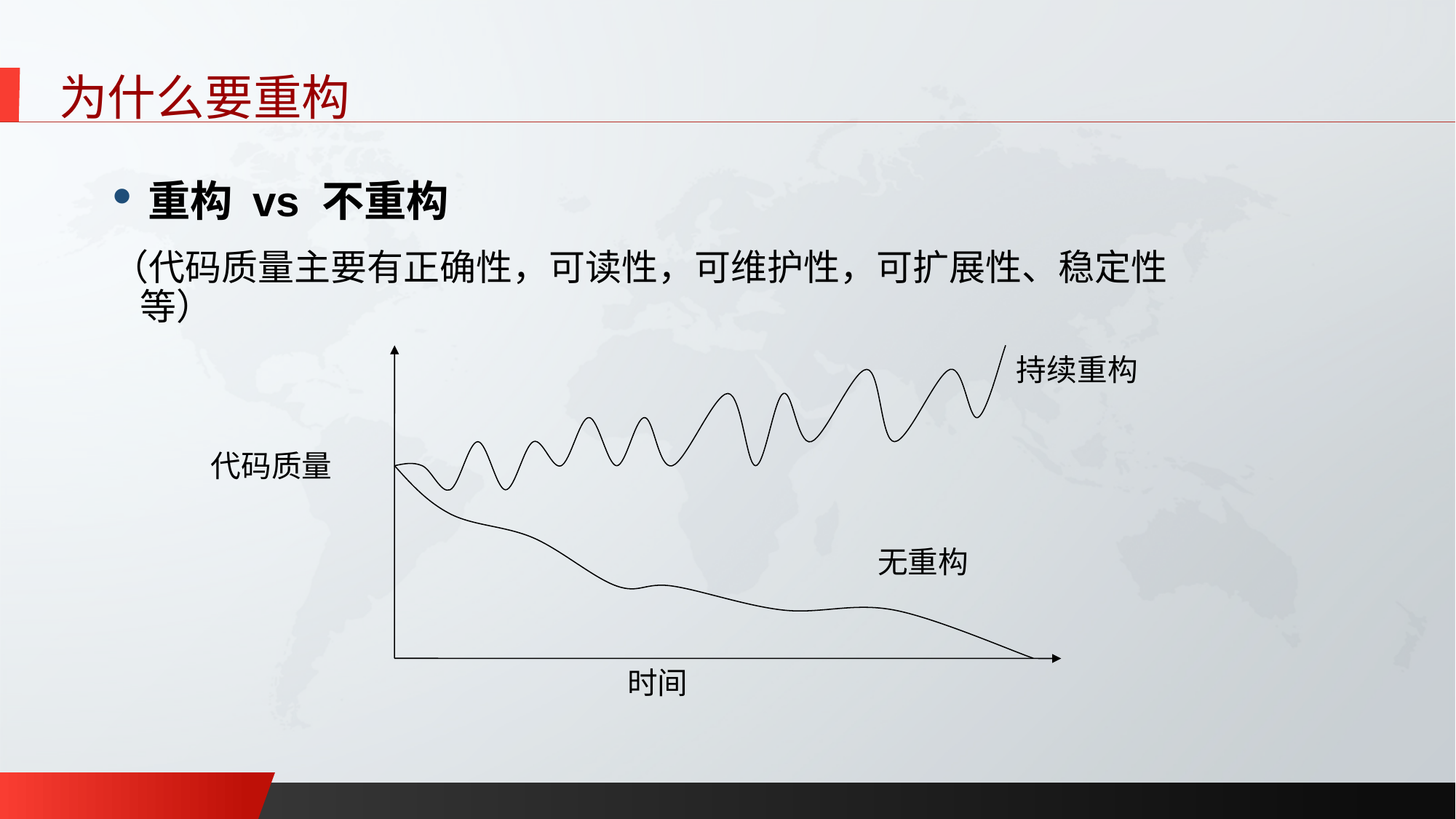

#
为什么要重构
重构 vs 不重构
（代码质量主要有正确性，可读性，可维护性，可扩展性、稳定性等）

持续重构
代码质量

无重构

时间